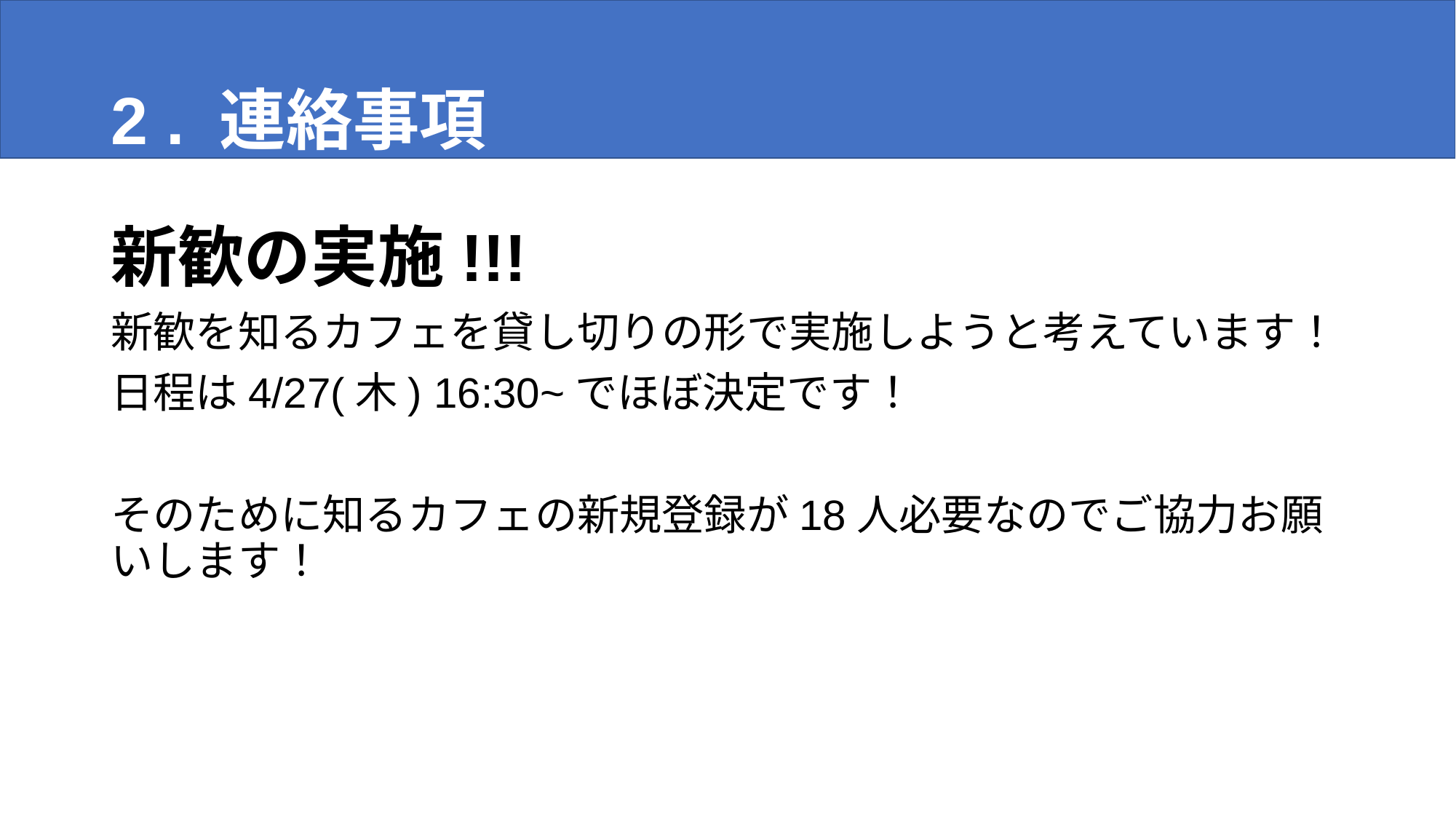

# 2 . 連絡事項
新歓の実施!!!
新歓を知るカフェを貸し切りの形で実施しようと考えています！
日程は4/27(木) 16:30~でほぼ決定です！

そのために知るカフェの新規登録が18人必要なのでご協力お願いします！